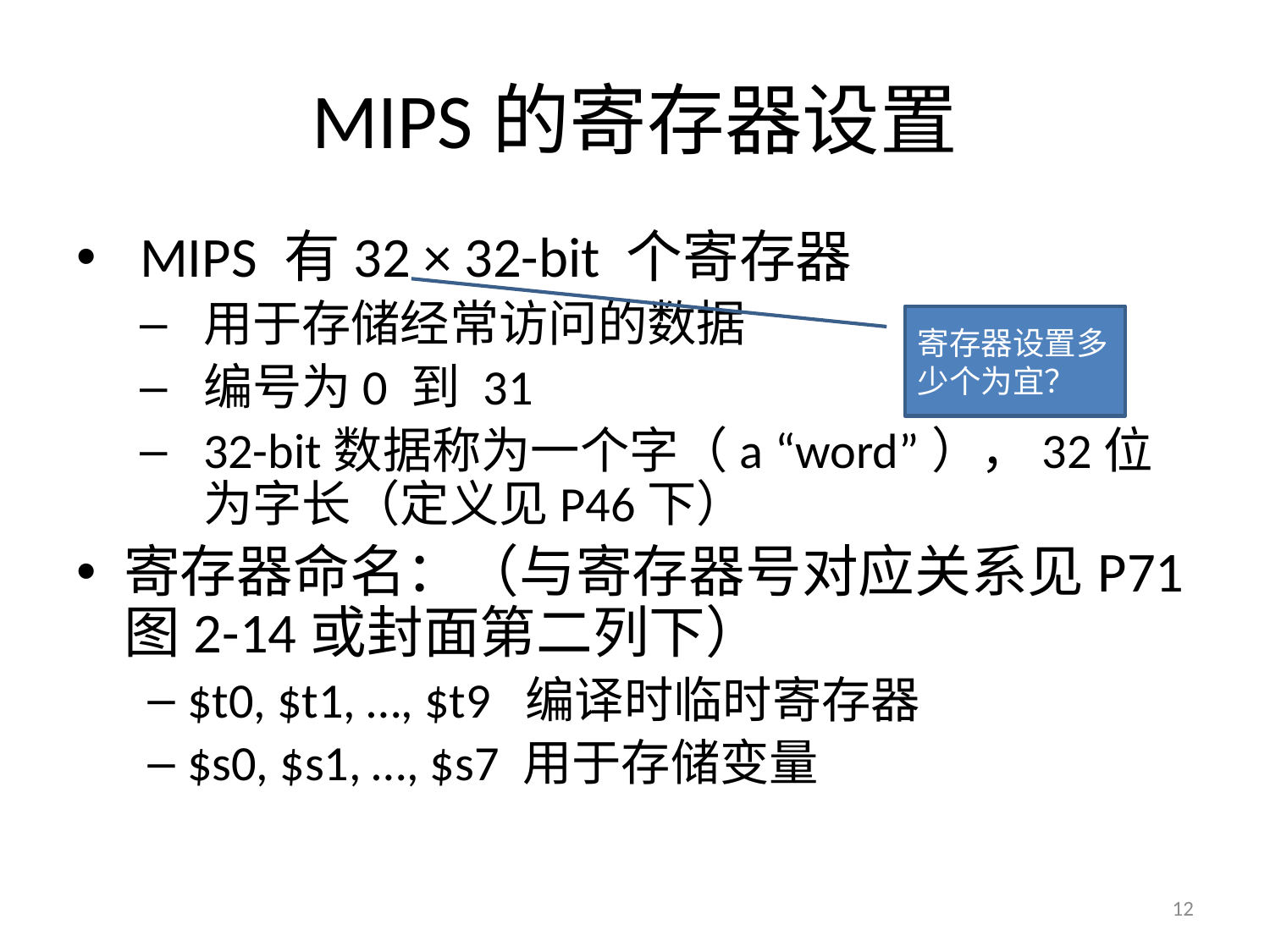

# MIPS的寄存器设置
MIPS 有32 × 32-bit 个寄存器
用于存储经常访问的数据
编号为0 到 31
32-bit数据称为一个字（a “word”），32位为字长（定义见P46下）
寄存器命名：（与寄存器号对应关系见P71图2-14或封面第二列下）
$t0, $t1, …, $t9  编译时临时寄存器
$s0, $s1, …, $s7 用于存储变量
寄存器设置多少个为宜？
12